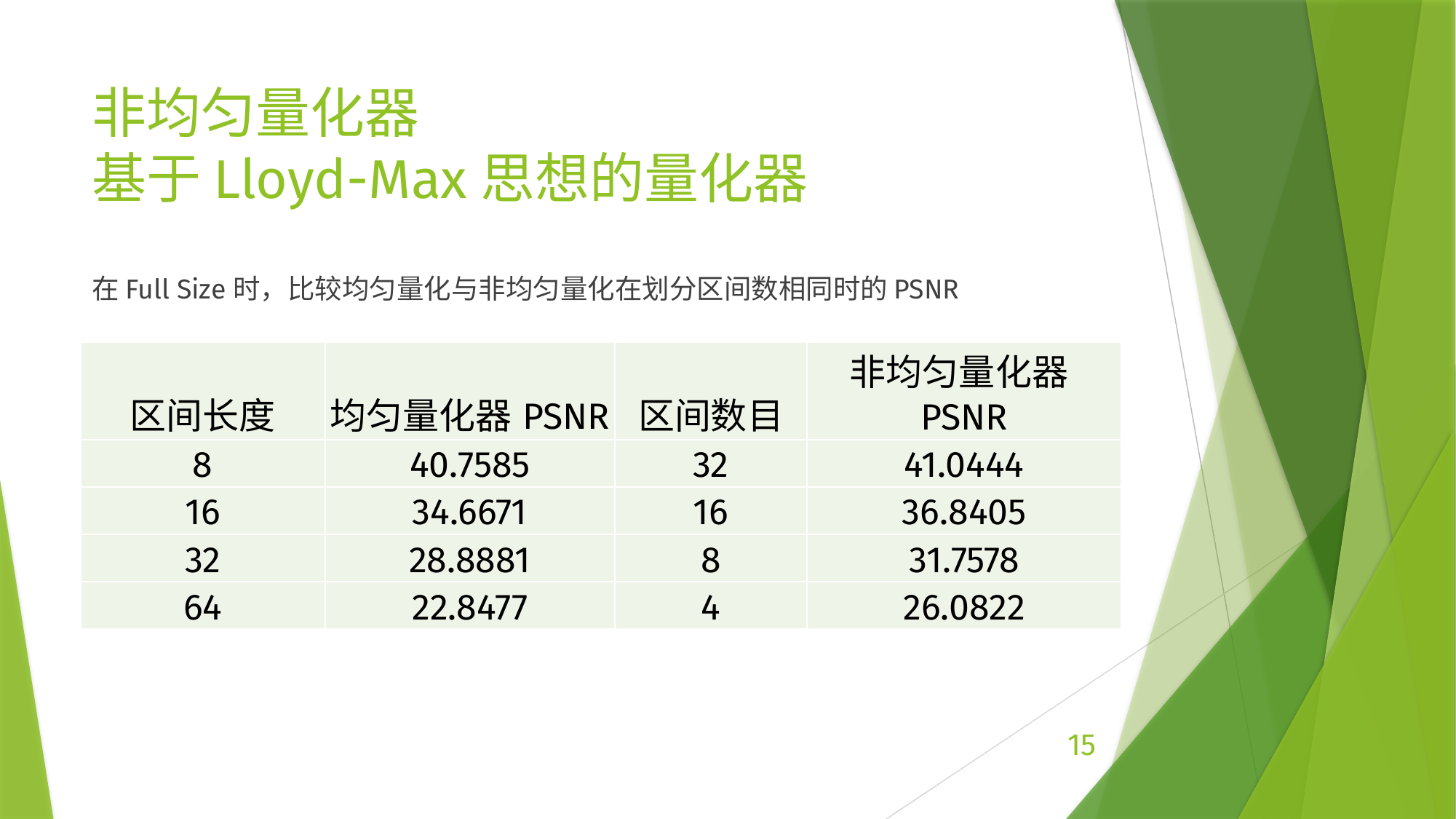

# 非均匀量化器 基于Lloyd-Max思想的量化器

在Full Size时，比较均匀量化与非均匀量化在划分区间数相同时的PSNR

| 区间长度 | 均匀量化器PSNR | 区间数目 | 非均匀量化器PSNR |
| --- | --- | --- | --- |
| 8 | 40.7585 | 32 | 41.0444 |
| 16 | 34.6671 | 16 | 36.8405 |
| 32 | 28.8881 | 8 | 31.7578 |
| 64 | 22.8477 | 4 | 26.0822 |
15